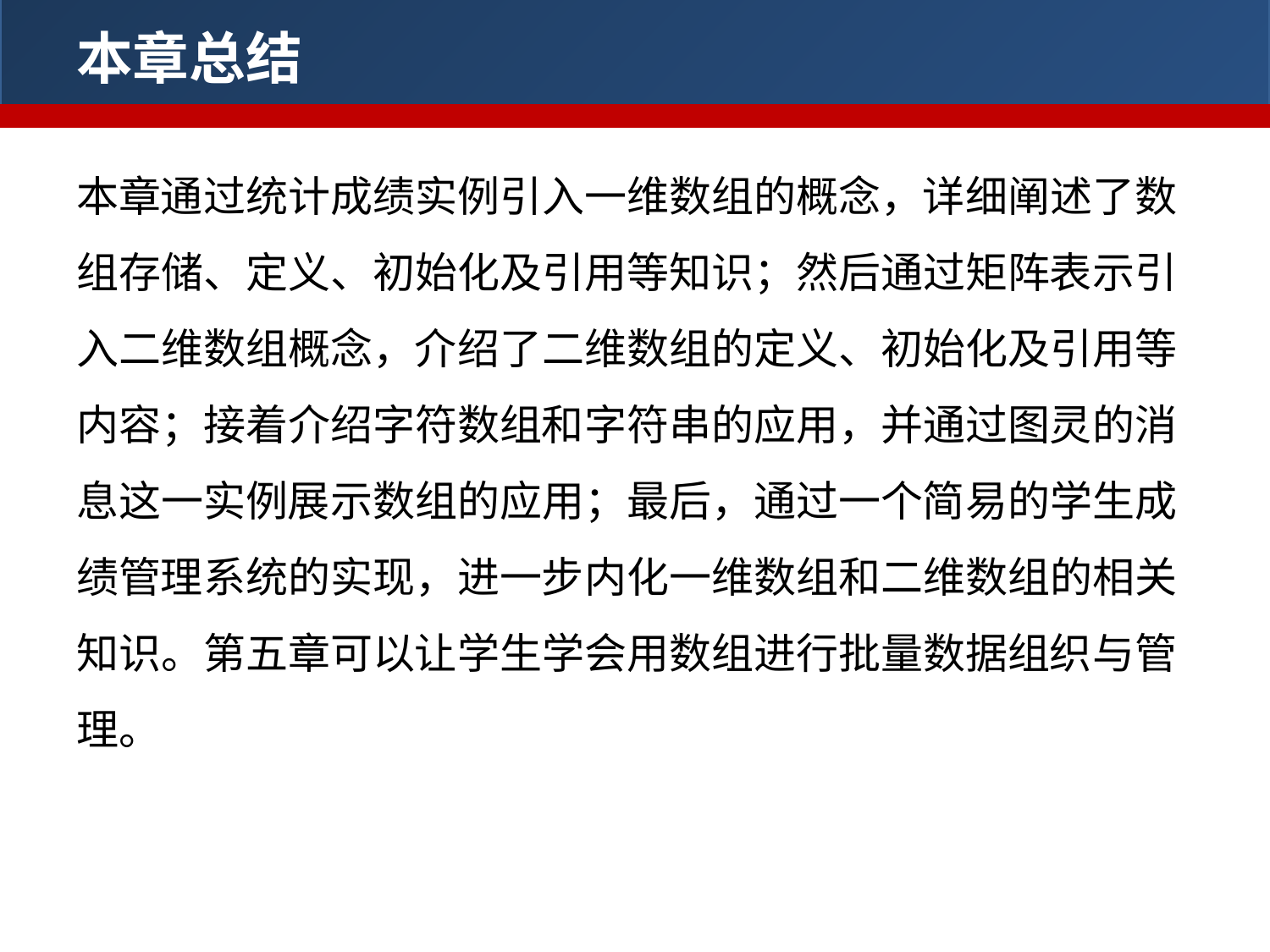

本章总结
本章通过统计成绩实例引入一维数组的概念，详细阐述了数组存储、定义、初始化及引用等知识；然后通过矩阵表示引入二维数组概念，介绍了二维数组的定义、初始化及引用等内容；接着介绍字符数组和字符串的应用，并通过图灵的消息这一实例展示数组的应用；最后，通过一个简易的学生成绩管理系统的实现，进一步内化一维数组和二维数组的相关知识。第五章可以让学生学会用数组进行批量数据组织与管理。